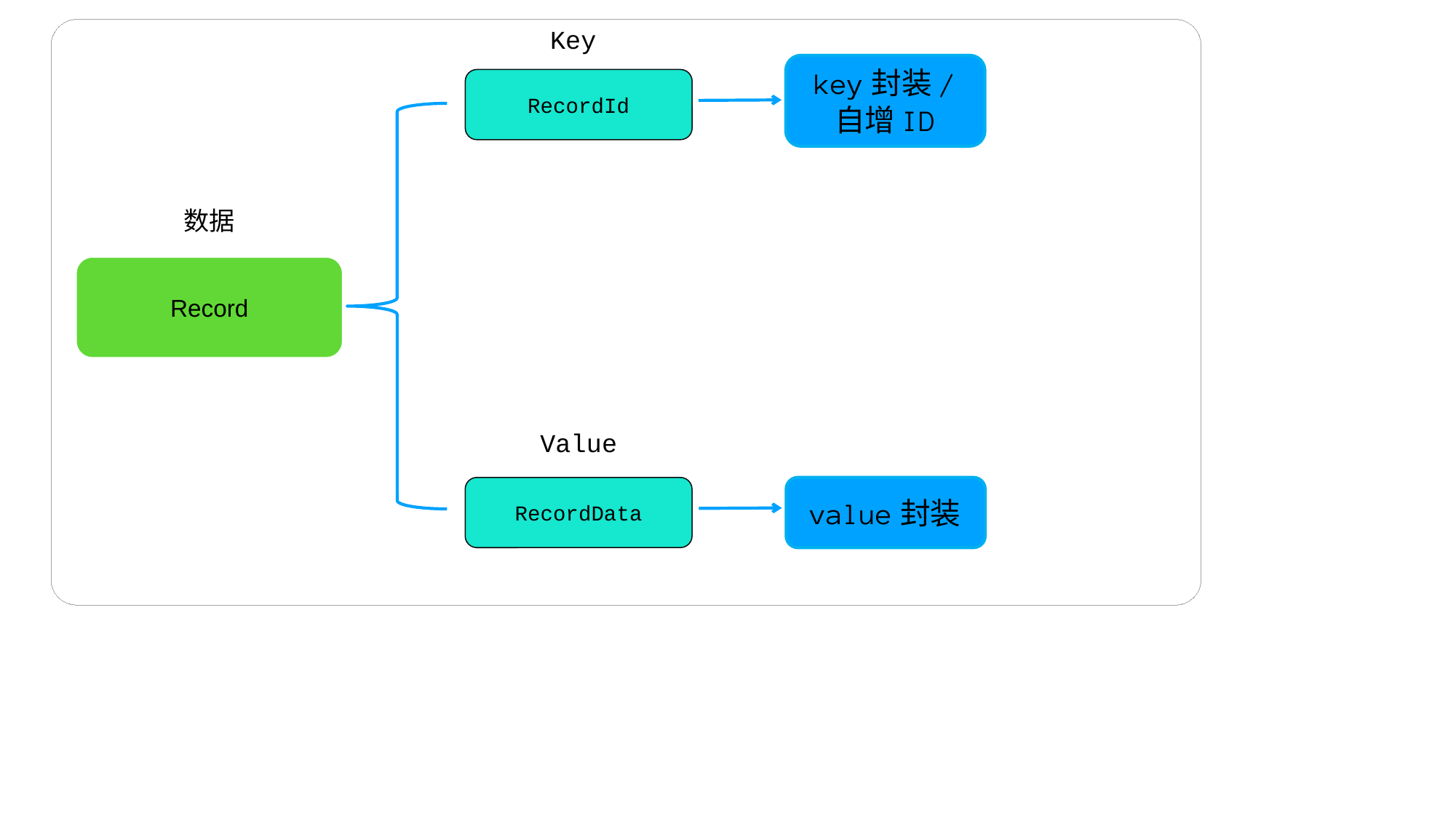

Key

key封装/
自增ID

RecordId

数据
Record
Value

RecordData

value封装